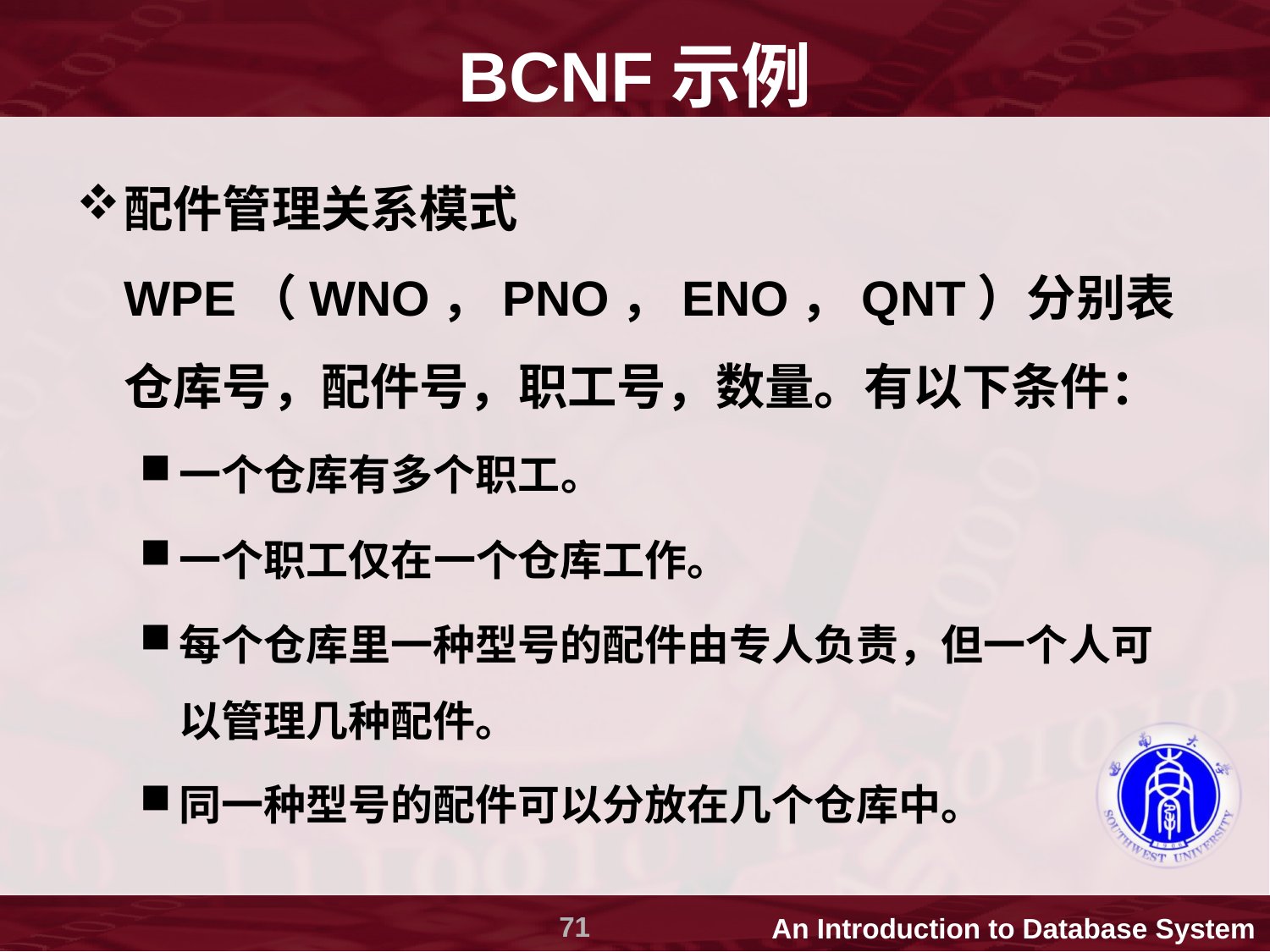

# BCNF示例
配件管理关系模式 WPE（WNO，PNO，ENO，QNT）分别表仓库号，配件号，职工号，数量。有以下条件：
一个仓库有多个职工。
一个职工仅在一个仓库工作。
每个仓库里一种型号的配件由专人负责，但一个人可以管理几种配件。
同一种型号的配件可以分放在几个仓库中。
71